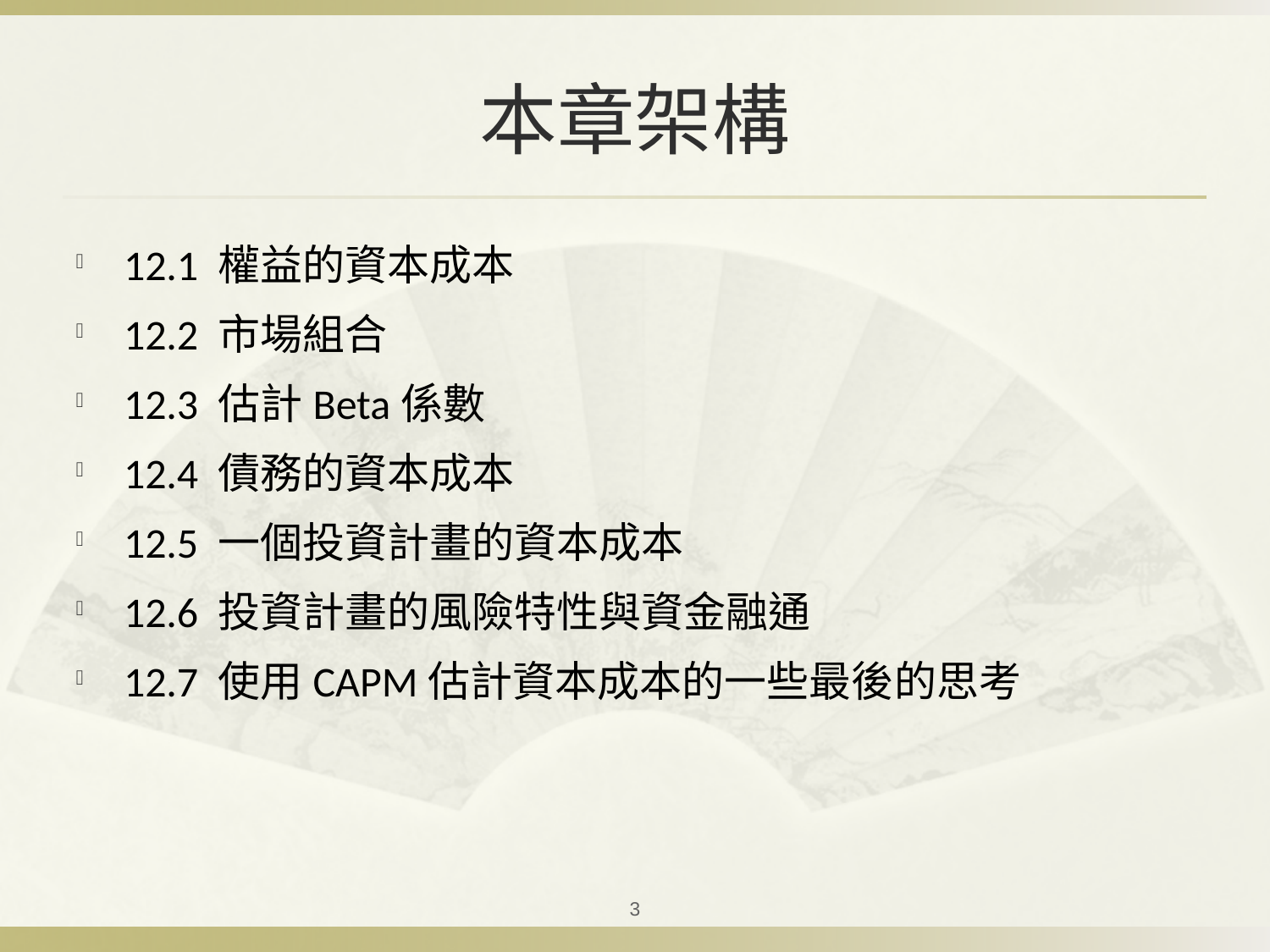

# 本章架構
12.1 權益的資本成本
12.2 市場組合
12.3 估計Beta係數
12.4 債務的資本成本
12.5 一個投資計畫的資本成本
12.6 投資計畫的風險特性與資金融通
12.7 使用CAPM估計資本成本的一些最後的思考

3